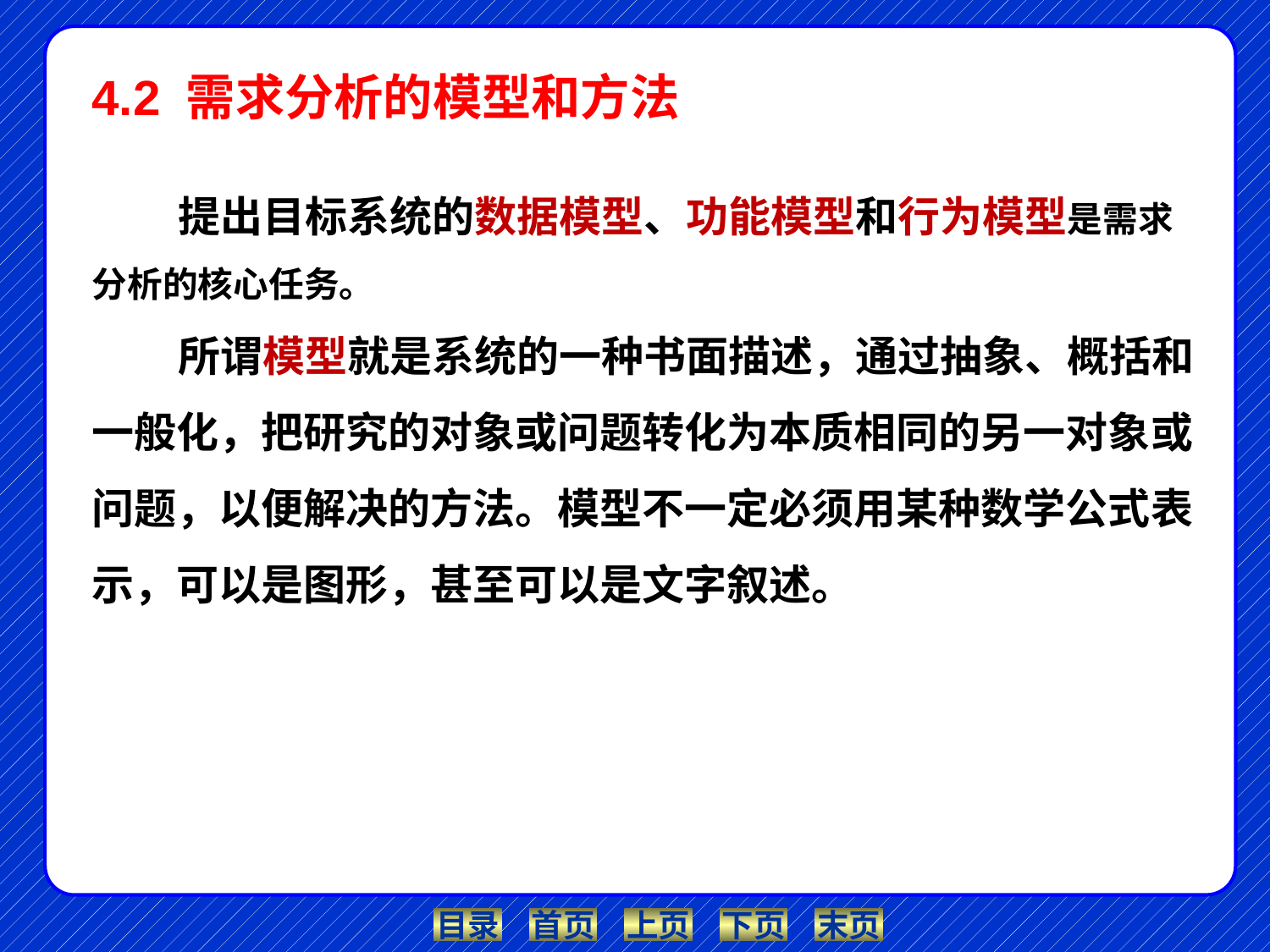

4.2 需求分析的模型和方法
        提出目标系统的数据模型、功能模型和行为模型是需求分析的核心任务。
        所谓模型就是系统的一种书面描述，通过抽象、概括和一般化，把研究的对象或问题转化为本质相同的另一对象或问题，以便解决的方法。模型不一定必须用某种数学公式表示，可以是图形，甚至可以是文字叙述。